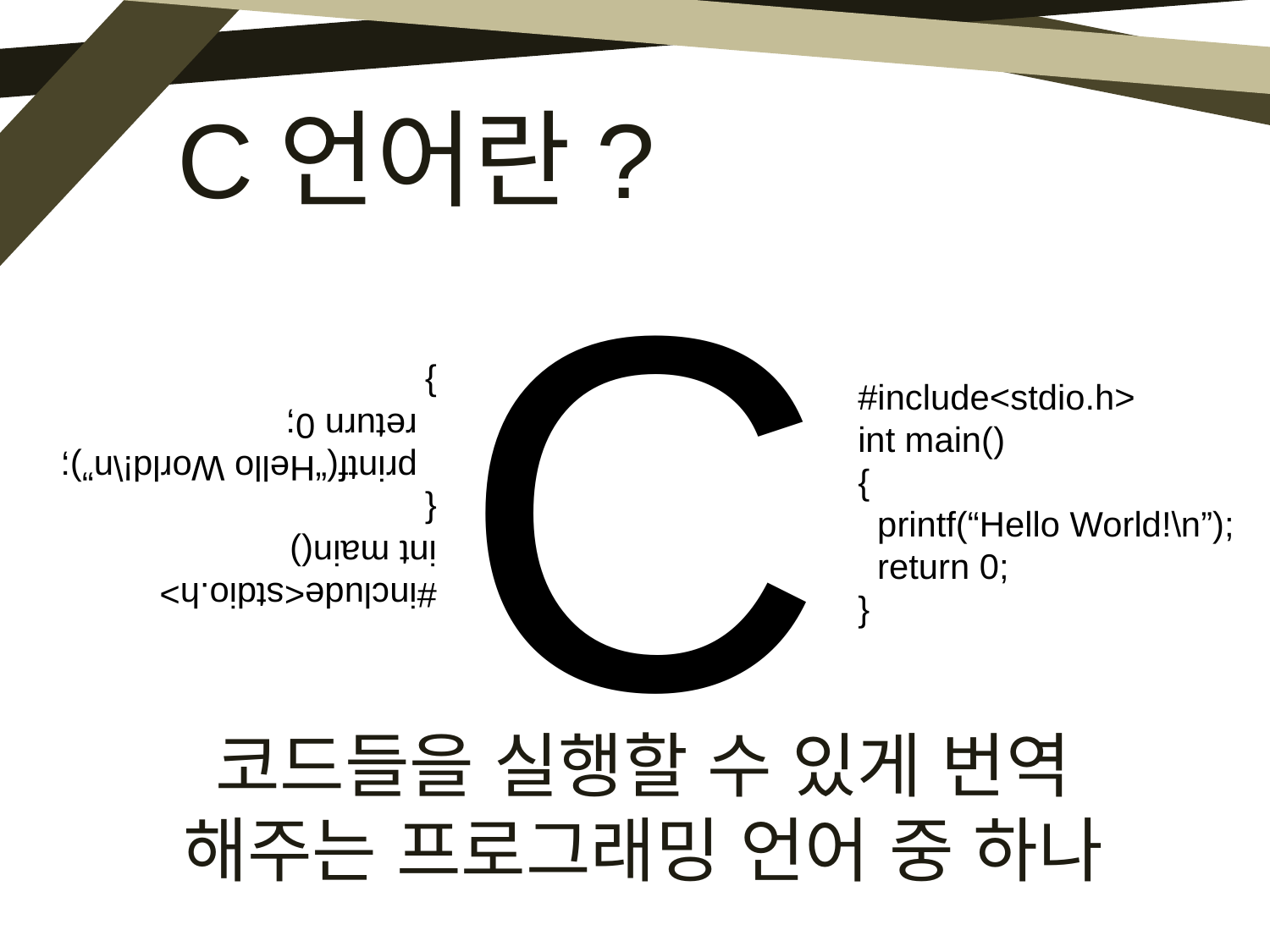

C언어란?
C
#include<stdio.h>
int main()
{
  printf(“Hello World!\n”);
  return 0;
}
#include<stdio.h>
int main()
{
  printf(“Hello World!\n”);
  return 0;
}
코드들을 실행할 수 있게 번역
해주는 프로그래밍 언어 중 하나